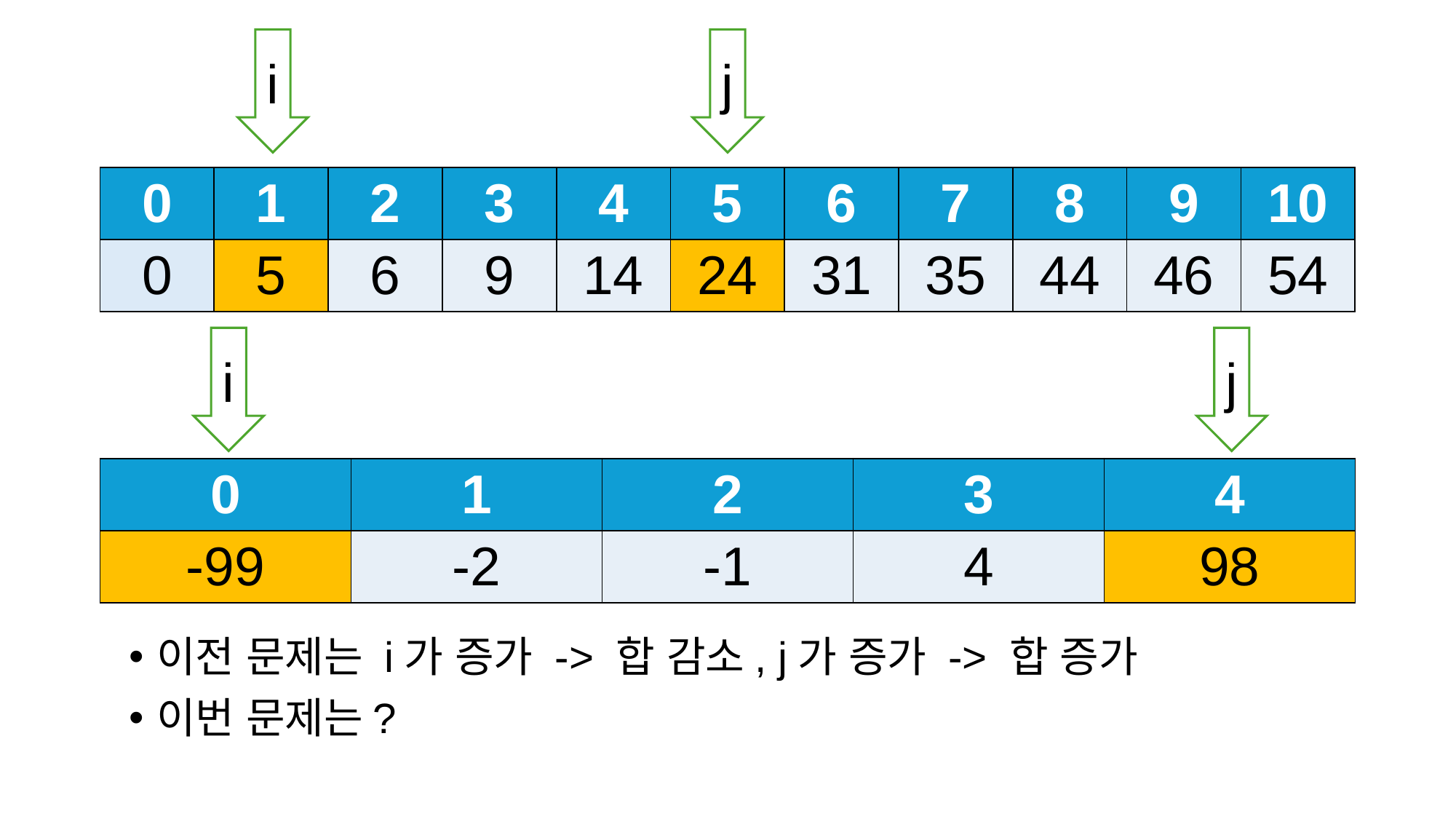

j
i
| 0 | 1 | 2 | 3 | 4 | 5 | 6 | 7 | 8 | 9 | 10 |
| --- | --- | --- | --- | --- | --- | --- | --- | --- | --- | --- |
| 0 | 5 | 6 | 9 | 14 | 24 | 31 | 35 | 44 | 46 | 54 |
i
j
| 0 | 1 | 2 | 3 | 4 |
| --- | --- | --- | --- | --- |
| -99 | -2 | -1 | 4 | 98 |
이전 문제는 i가 증가 -> 합 감소, j가 증가 -> 합 증가
이번 문제는?